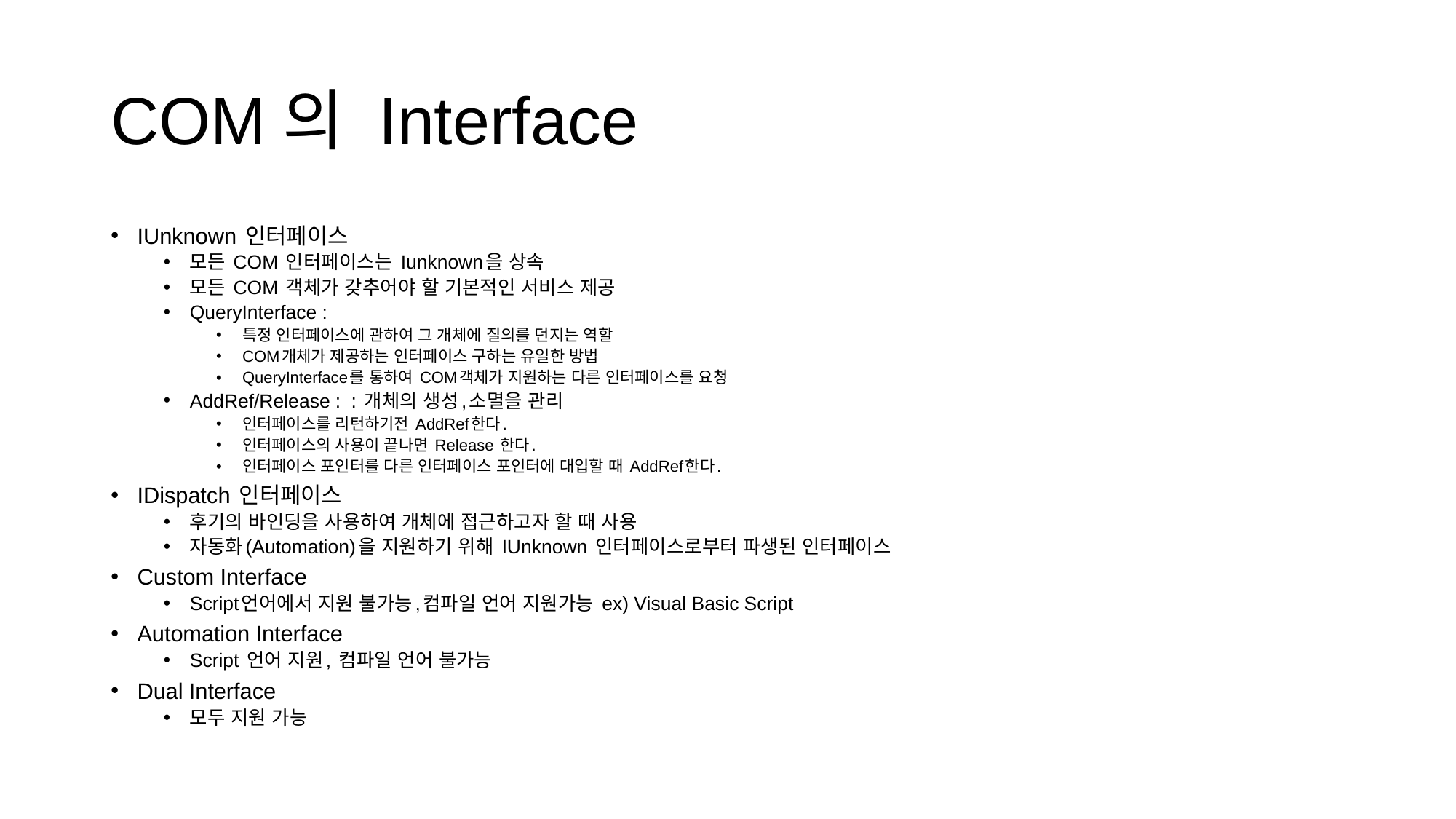

# COM의 Interface
IUnknown 인터페이스
모든 COM 인터페이스는 Iunknown을 상속
모든 COM 객체가 갖추어야 할 기본적인 서비스 제공
QueryInterface :
특정 인터페이스에 관하여 그 개체에 질의를 던지는 역할
COM개체가 제공하는 인터페이스 구하는 유일한 방법
QueryInterface를 통하여 COM객체가 지원하는 다른 인터페이스를 요청
AddRef/Release :  : 개체의 생성,소멸을 관리
인터페이스를 리턴하기전 AddRef한다.
인터페이스의 사용이 끝나면 Release 한다.
인터페이스 포인터를 다른 인터페이스 포인터에 대입할 때 AddRef한다.
IDispatch 인터페이스
후기의 바인딩을 사용하여 개체에 접근하고자 할 때 사용
자동화(Automation)을 지원하기 위해 IUnknown 인터페이스로부터 파생된 인터페이스
Custom Interface
Script언어에서 지원 불가능,컴파일 언어 지원가능 ex) Visual Basic Script
Automation Interface
Script 언어 지원, 컴파일 언어 불가능
Dual Interface
모두 지원 가능